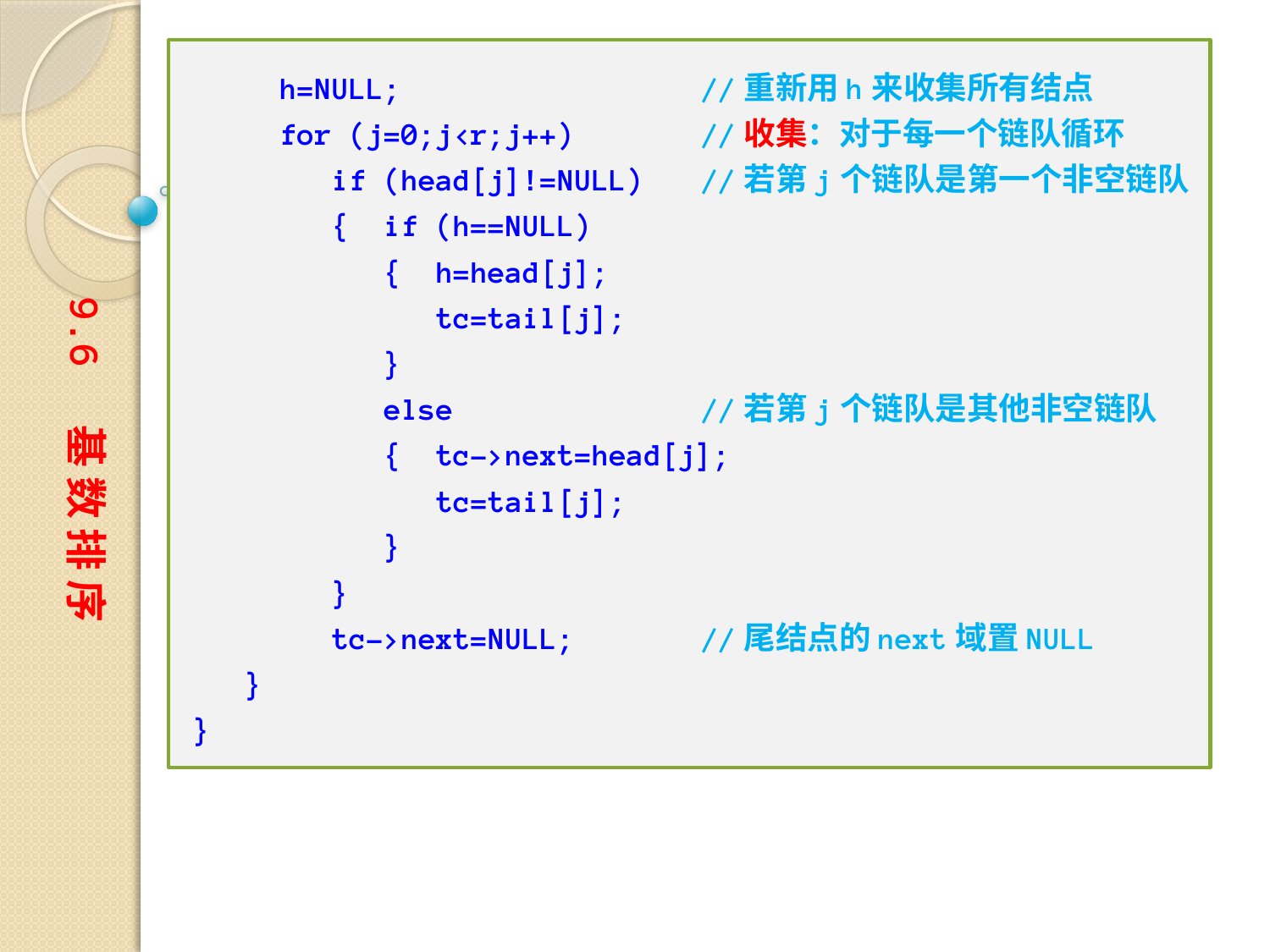

h=NULL;			//重新用h来收集所有结点
     for (j=0;j<r;j++)	//收集：对于每一个链队循环
        if (head[j]!=NULL)	//若第j个链队是第一个非空链队
        {  if (h==NULL)
           {  h=head[j];
              tc=tail[j];
           }
           else		//若第j个链队是其他非空链队
           {  tc->next=head[j];
              tc=tail[j];
           }
        }
        tc->next=NULL;	//尾结点的next域置NULL
   }
}
9.6  基 数 排 序